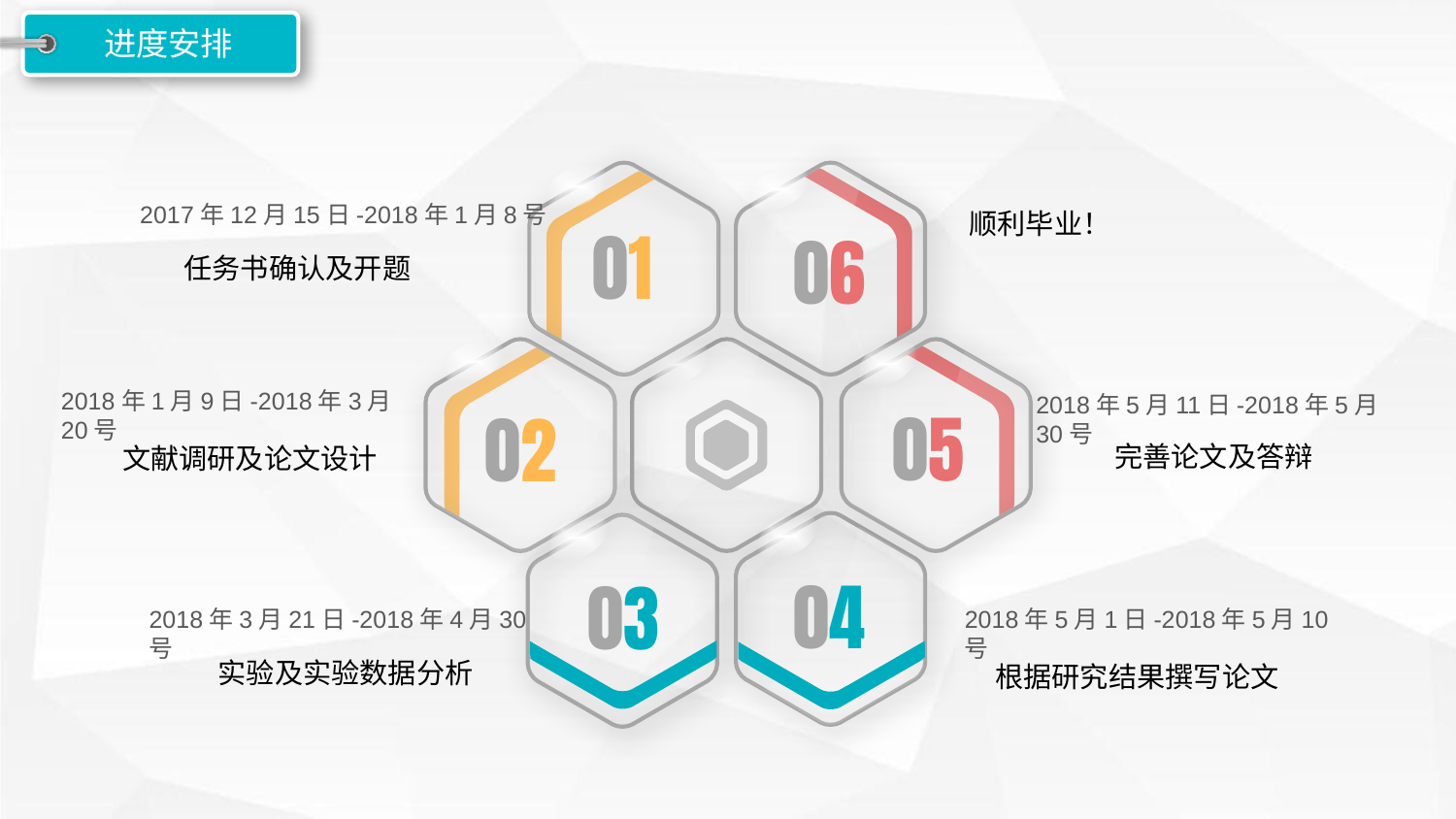

进度安排

01

06

顺利毕业！
2017年12月15日-2018年1月8号
任务书确认及开题

02

05

2018年1月9日-2018年3月20号
文献调研及论文设计
2018年5月11日-2018年5月30号
完善论文及答辩

04

03

2018年3月21日-2018年4月30号
实验及实验数据分析
2018年5月1日-2018年5月10号
根据研究结果撰写论文